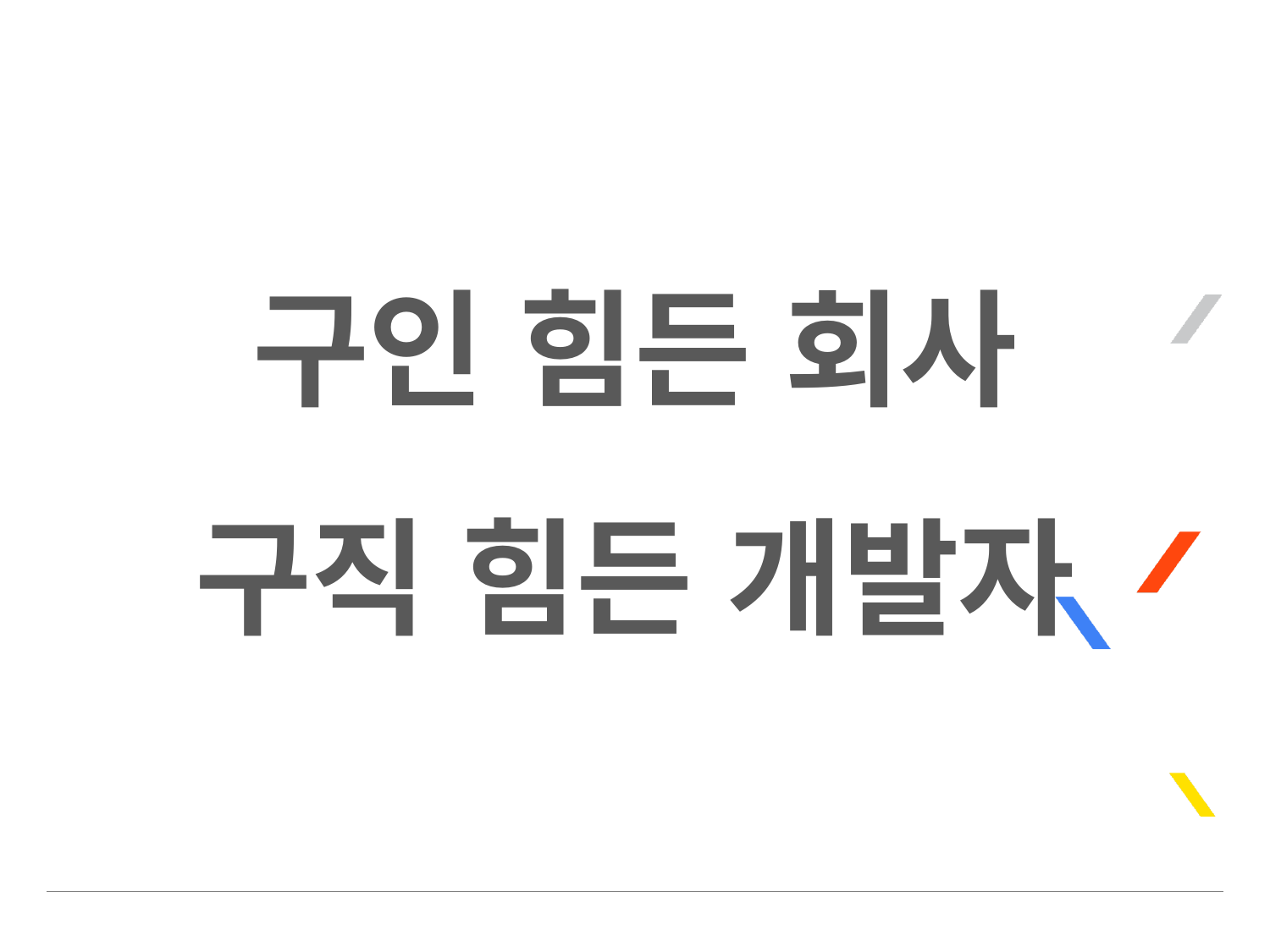

# 구인 힘든 회사 구직 힘든 개발자